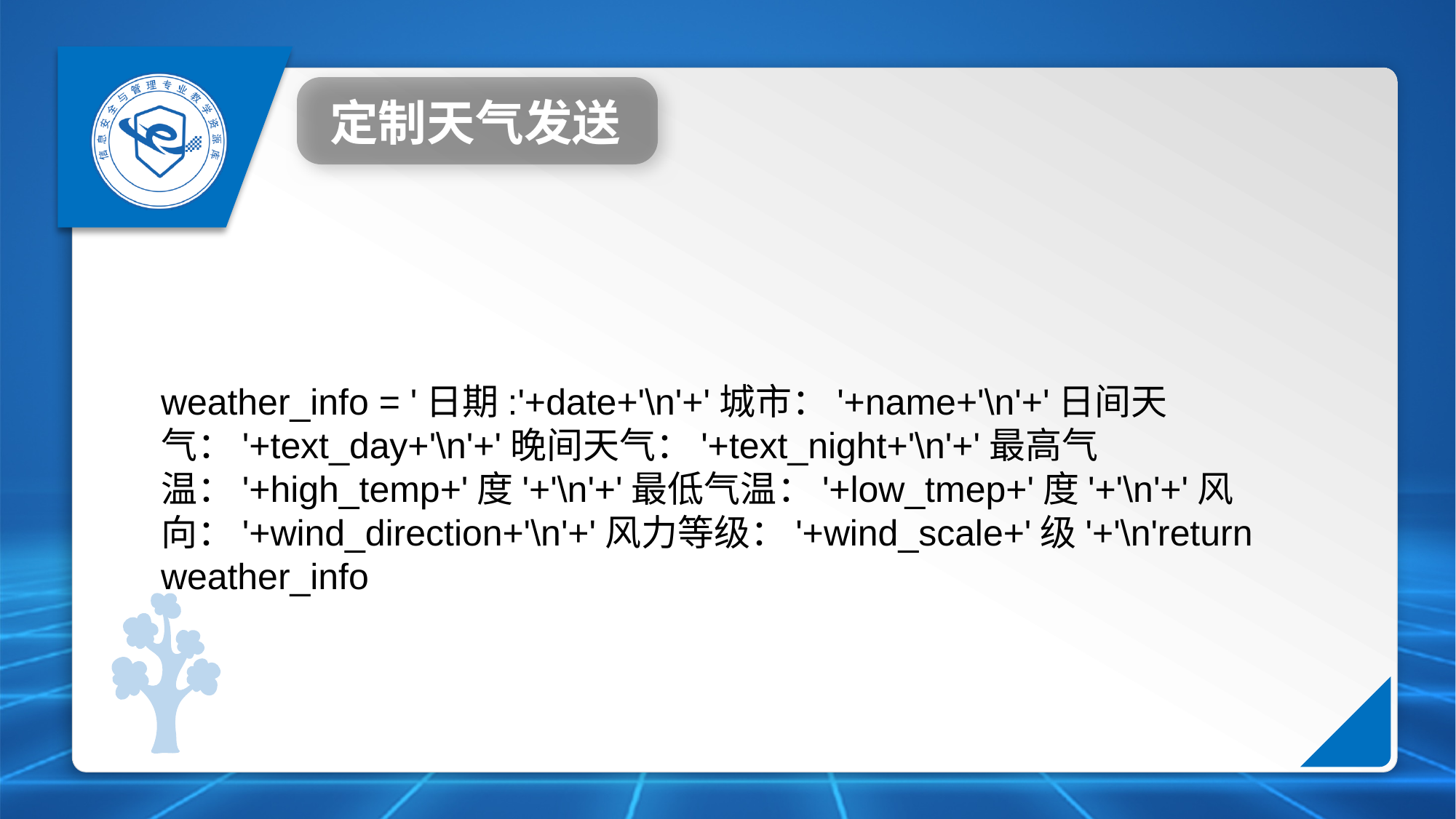

定制天气发送
weather_info = '日期:'+date+'\n'+'城市：'+name+'\n'+'日间天气：'+text_day+'\n'+'晚间天气：'+text_night+'\n'+'最高气温：'+high_temp+'度'+'\n'+'最低气温：'+low_tmep+'度'+'\n'+'风向：'+wind_direction+'\n'+'风力等级：'+wind_scale+'级'+'\n'return weather_info